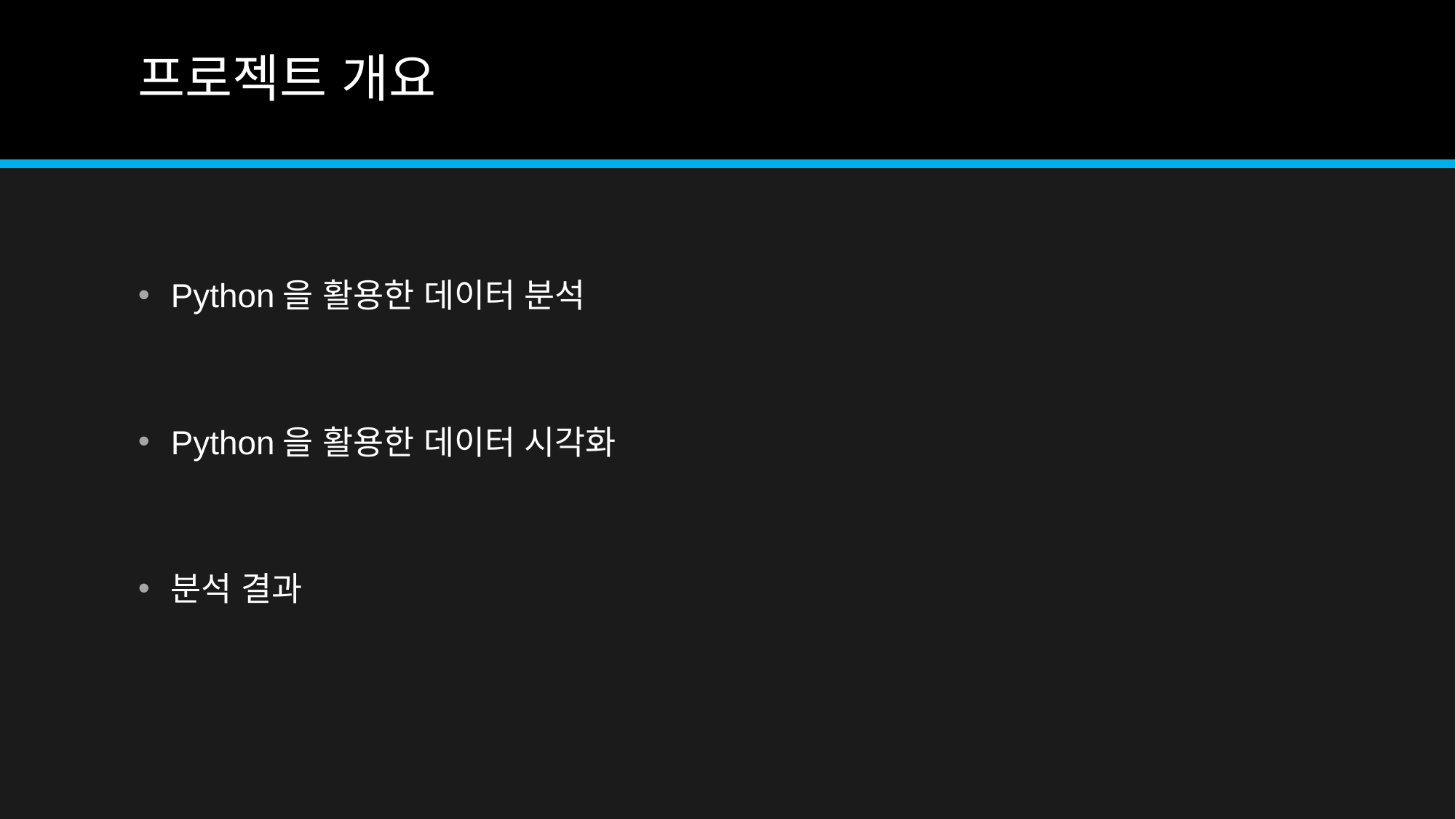

# 프로젝트 개요
Python을 활용한 데이터 분석

Python을 활용한 데이터 시각화

분석 결과